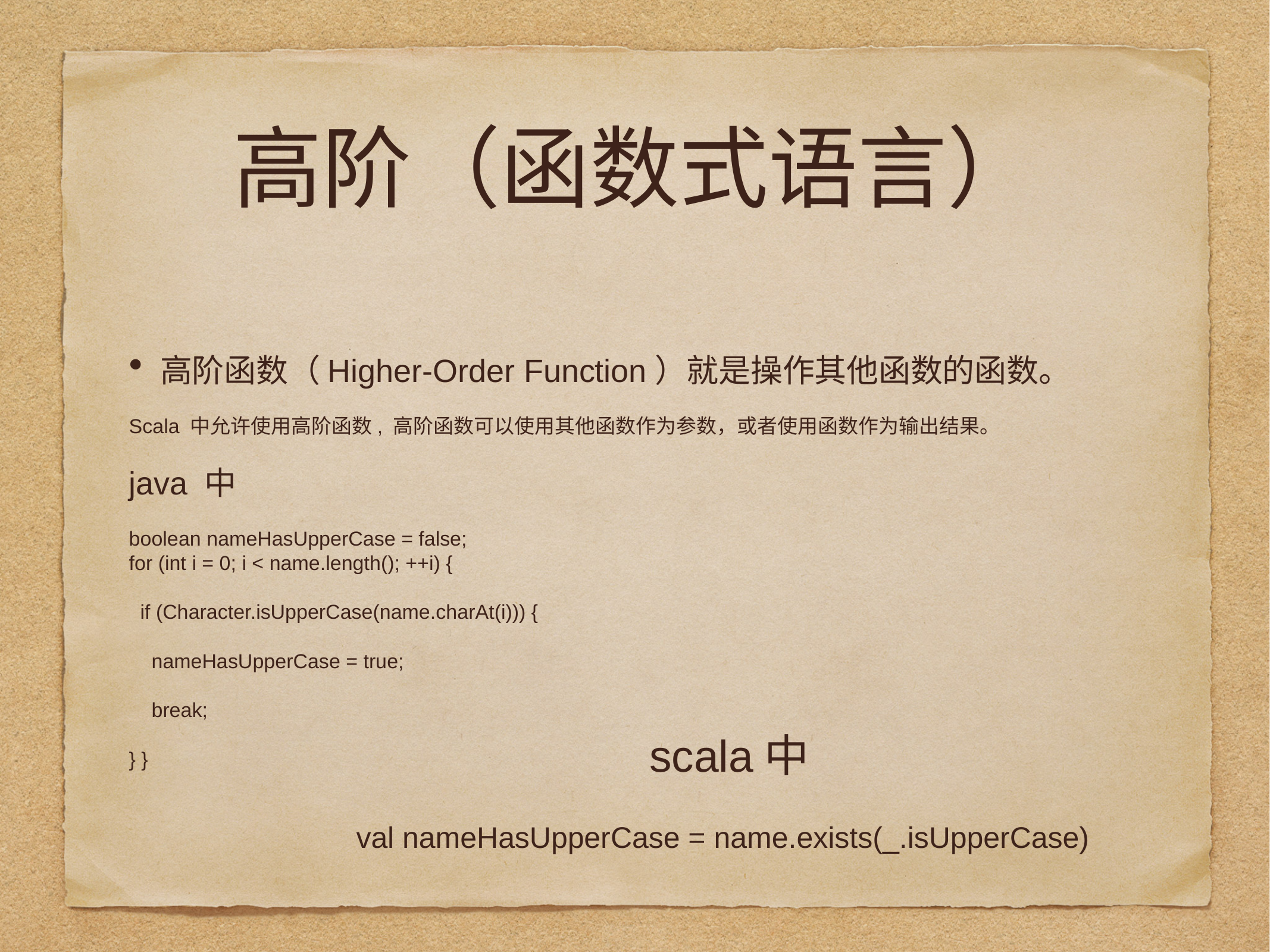

# 高阶（函数式语言）
高阶函数（Higher-Order Function）就是操作其他函数的函数。
Scala 中允许使用高阶函数, 高阶函数可以使用其他函数作为参数，或者使用函数作为输出结果。
java 中
boolean nameHasUpperCase = false;
for (int i = 0; i < name.length(); ++i) {
  if (Character.isUpperCase(name.charAt(i))) {
    nameHasUpperCase = true;
    break;
} }
scala中
val nameHasUpperCase = name.exists(_.isUpperCase)